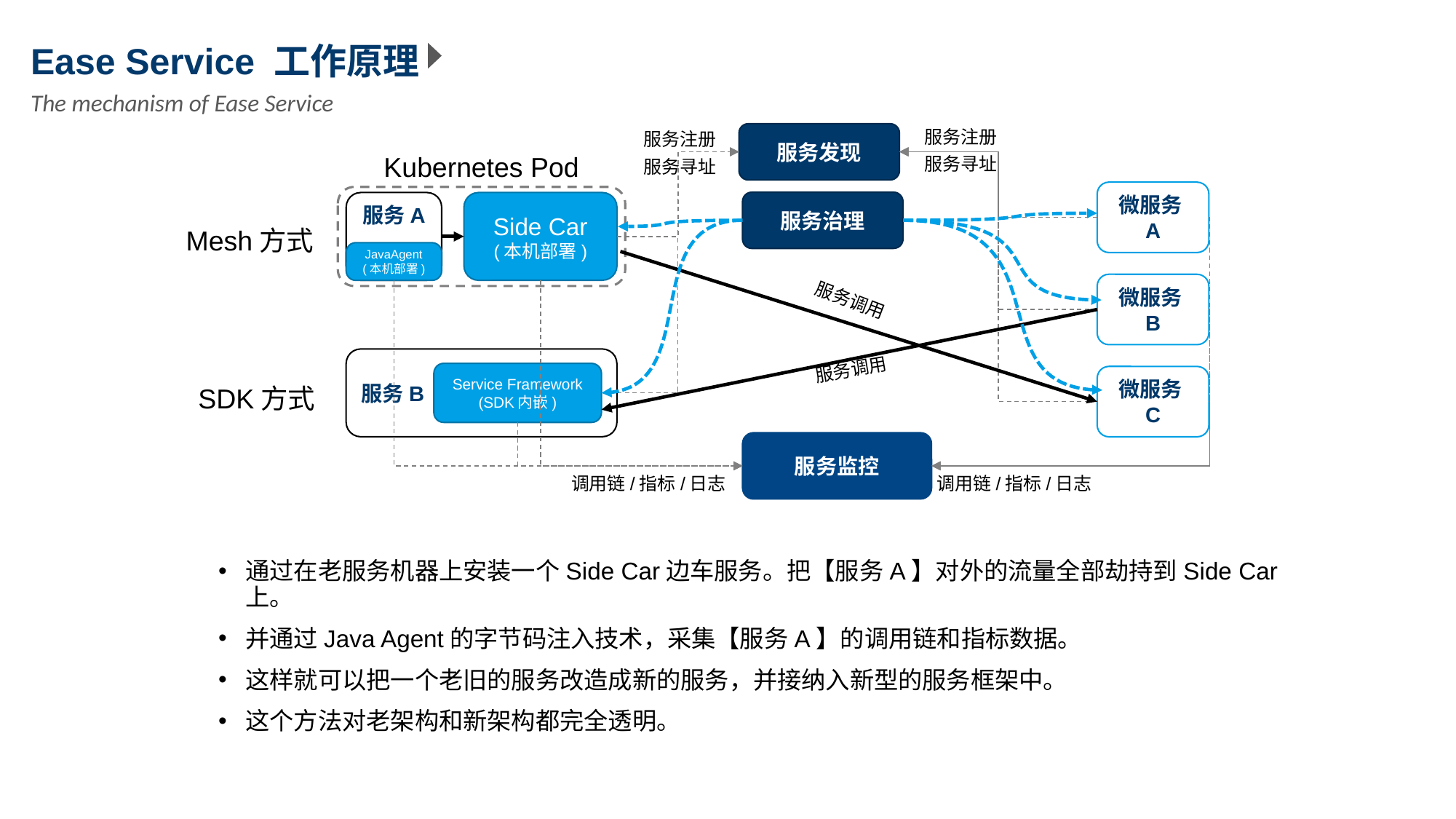

Ease Service 工作原理
The mechanism of Ease Service

服务发现
服务注册
服务寻址
服务注册
服务寻址
Kubernetes Pod
微服务A

服务A
Side Car
(本机部署)
服务治理
Mesh方式
JavaAgent
(本机部署)
微服务B
服务调用
服务B
Service Framework
(SDK内嵌)
服务调用
微服务C
SDK方式
服务监控
调用链/指标/日志
调用链/指标/日志
通过在老服务机器上安装一个Side Car边车服务。把【服务A】对外的流量全部劫持到Side Car上。
并通过Java Agent的字节码注入技术，采集【服务A】的调用链和指标数据。
这样就可以把一个老旧的服务改造成新的服务，并接纳入新型的服务框架中。
这个方法对老架构和新架构都完全透明。